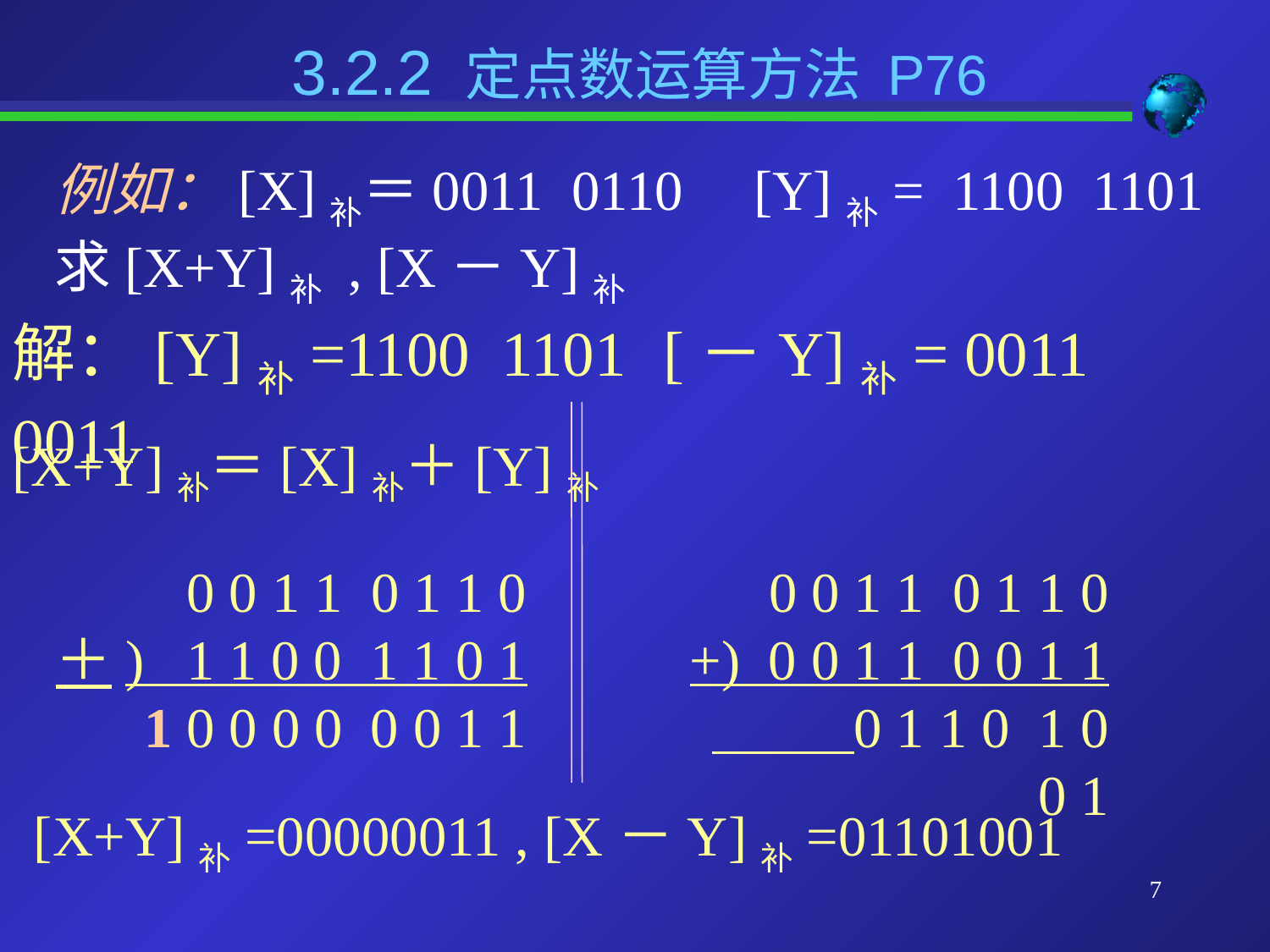

3.2.2 定点数运算方法 P76
例如：[X]补＝0011  0110     [Y]补=  1100  1101
求[X+Y]补 , [X－Y]补
解：[Y]补=1100  1101 	 [－Y]补= 0011  0011

[X+Y]补＝[X]补＋[Y]补

             0 0 1 1  0 1 1 0
＋)   1 1 0 0  1 1 0 1
     1 0 0 0 0  0 0 1 1
     0 0 1 1  0 1 1 0
+)  0 0 1 1  0 0 1 1            0 1 1 0  1 0 0 1
[X+Y]补=00000011 , [X－Y]补=01101001
7